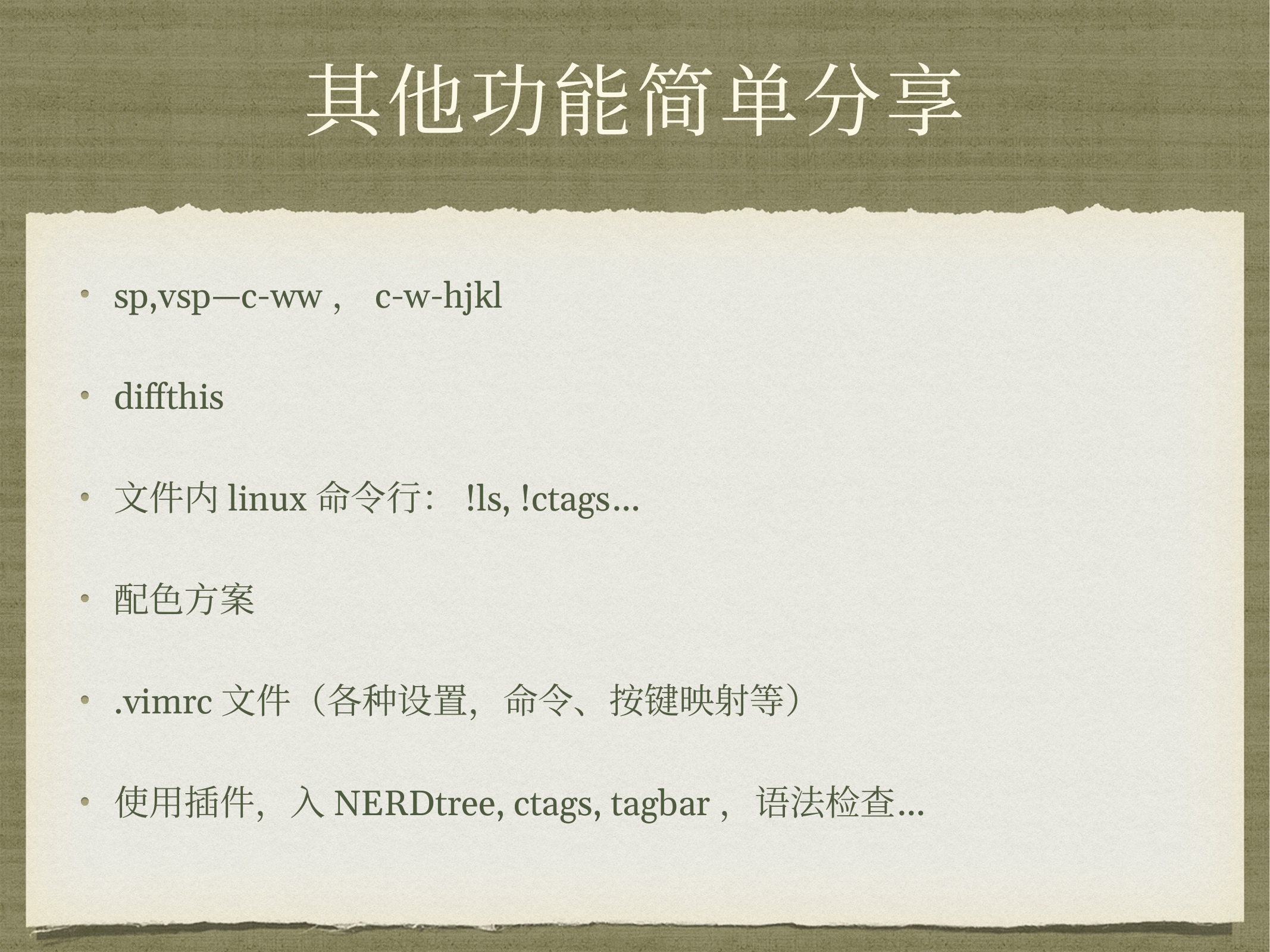

# 其他功能简单分享
sp,vsp—c-ww，c-w-hjkl
diffthis
文件内linux命令行：!ls, !ctags…
配色方案
.vimrc文件（各种设置，命令、按键映射等）
使用插件，入NERDtree, ctags, tagbar，语法检查…